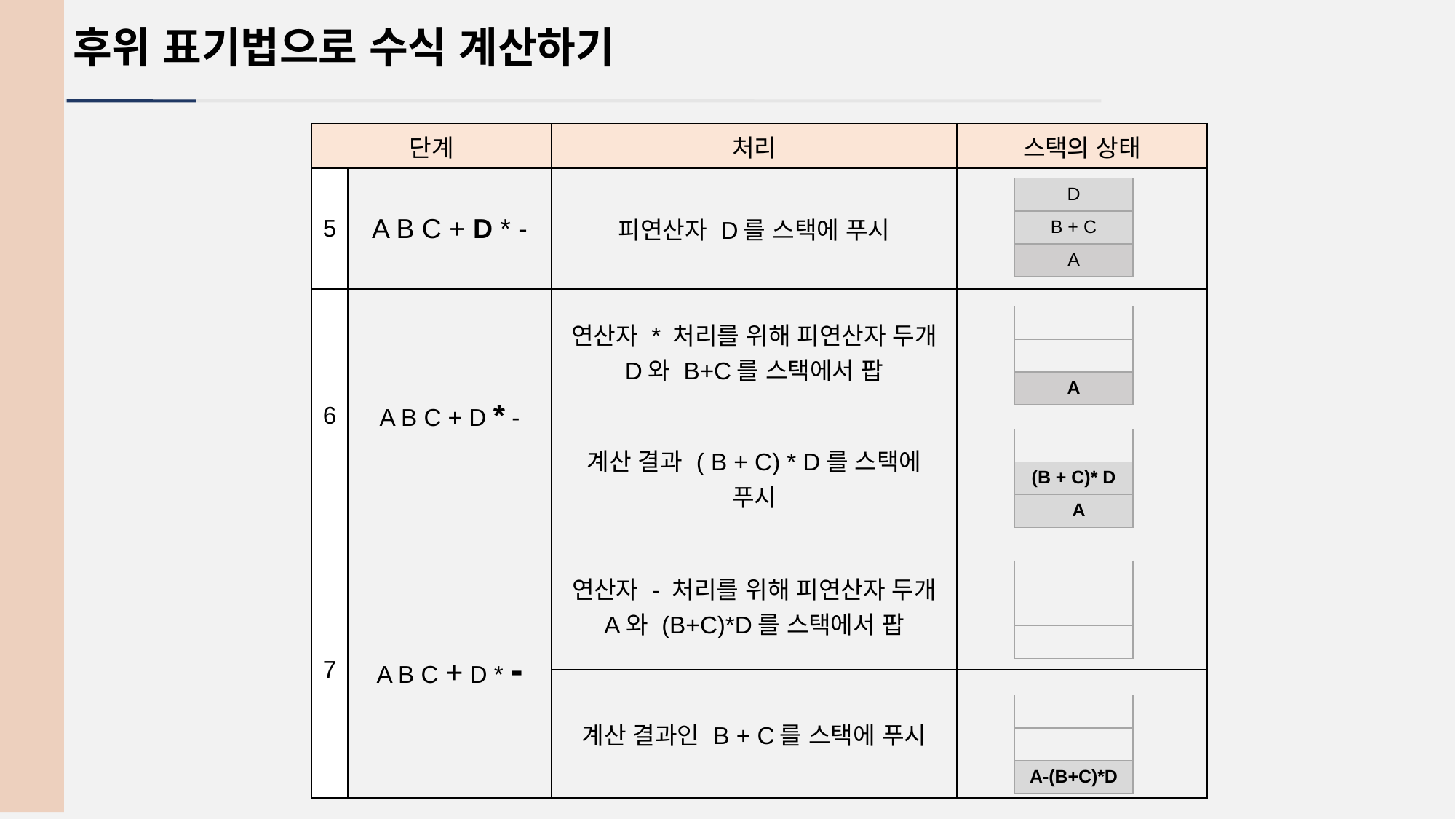

후위 표기법으로 수식 계산하기

| 단계 |  | 처리 | 스택의 상태 |
| --- | --- | --- | --- |
| 5 | A B C + D \* - | 피연산자 D를 스택에 푸시 |  |
| 6 | A B C + D \* - | 연산자 \* 처리를 위해 피연산자 두개 D와 B+C를 스택에서 팝 |  |
|  |  | 계산 결과 ( B + C) \* D를 스택에 푸시 |  |
| 7 | A B C + D \* - | 연산자 - 처리를 위해 피연산자 두개 A와 (B+C)\*D를 스택에서 팝 |  |
|  |  | 계산 결과인 B + C를 스택에 푸시 |  |
| D |
| --- |
| B + C |
| A |
|  |
| --- |
|  |
| A |
|  |
| --- |
| (B + C)\* D |
| A |
|  |
| --- |
|  |
|  |
|  |
| --- |
|  |
| A-(B+C)\*D |